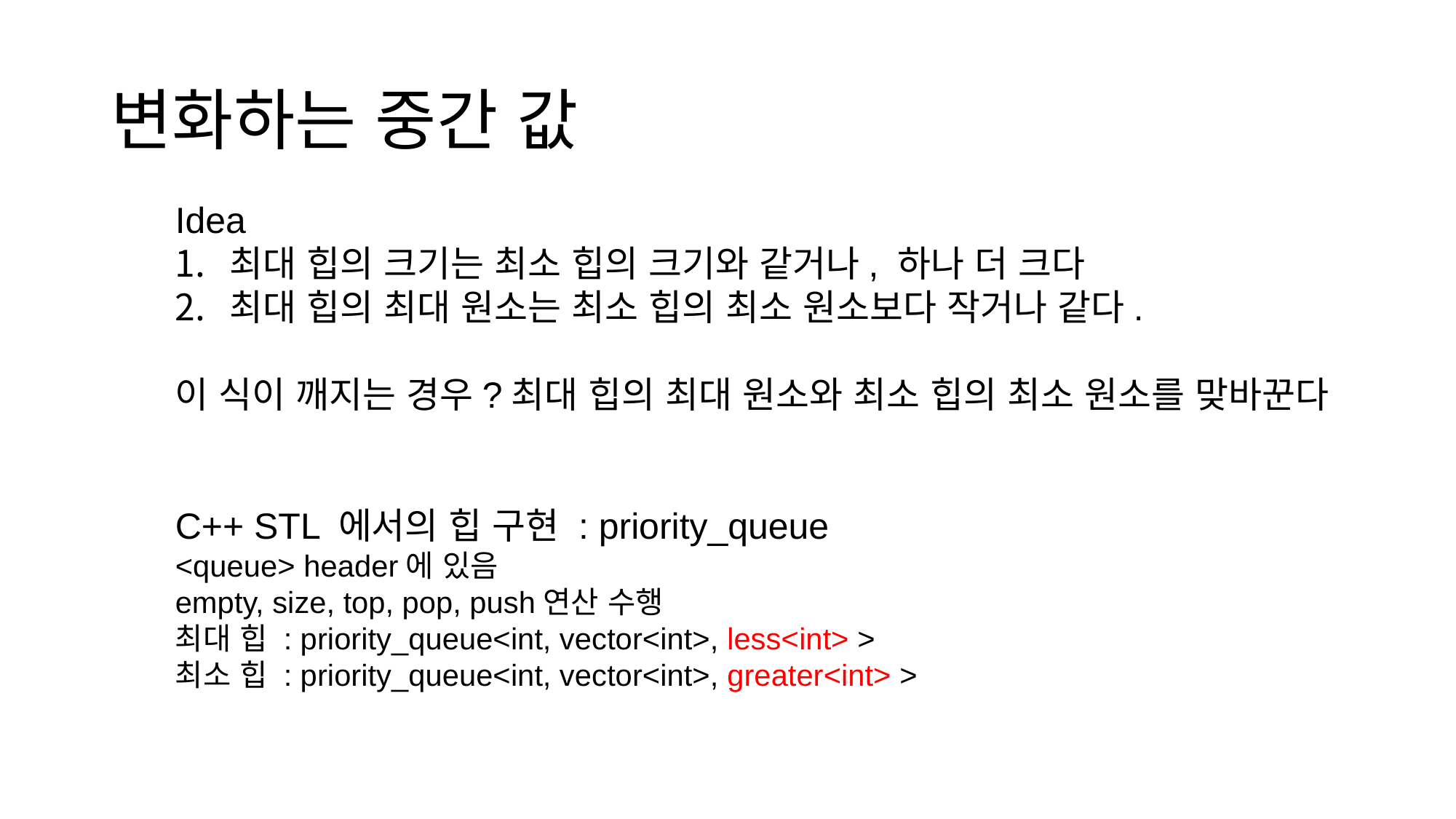

# 변화하는 중간 값
Idea
최대 힙의 크기는 최소 힙의 크기와 같거나, 하나 더 크다
최대 힙의 최대 원소는 최소 힙의 최소 원소보다 작거나 같다.

이 식이 깨지는 경우?최대 힙의 최대 원소와 최소 힙의 최소 원소를 맞바꾼다

C++ STL 에서의 힙 구현 : priority_queue
<queue> header에 있음
empty, size, top, pop, push연산 수행
최대 힙 : priority_queue<int, vector<int>, less<int> >
최소 힙 : priority_queue<int, vector<int>, greater<int> >